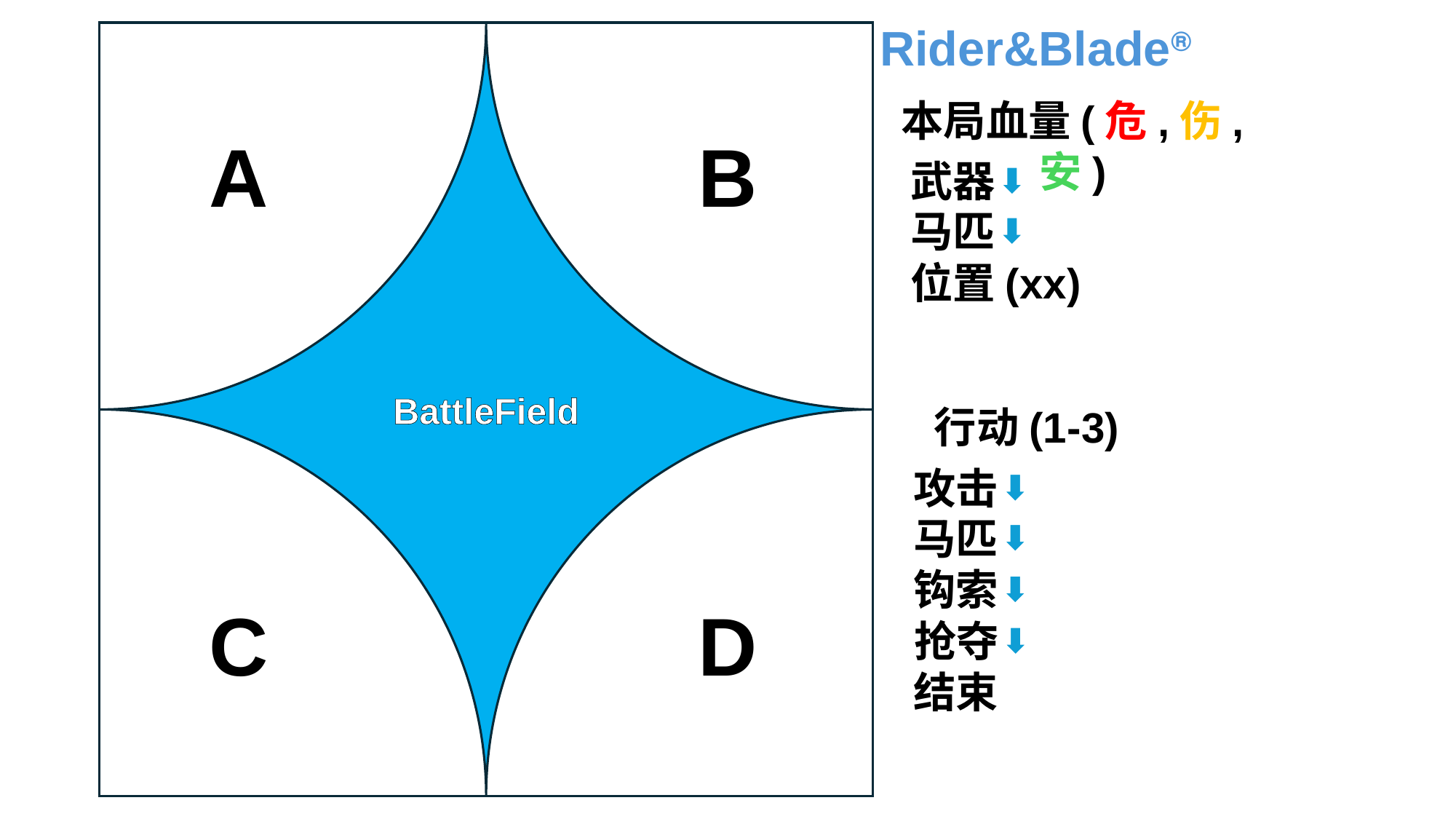

Rider&Blade®

BattleField
本局血量(危,伤,安)
A
B
武器

马匹

位置(xx)
行动(1-3)
攻击

马匹

钩索

C
D
抢夺

结束